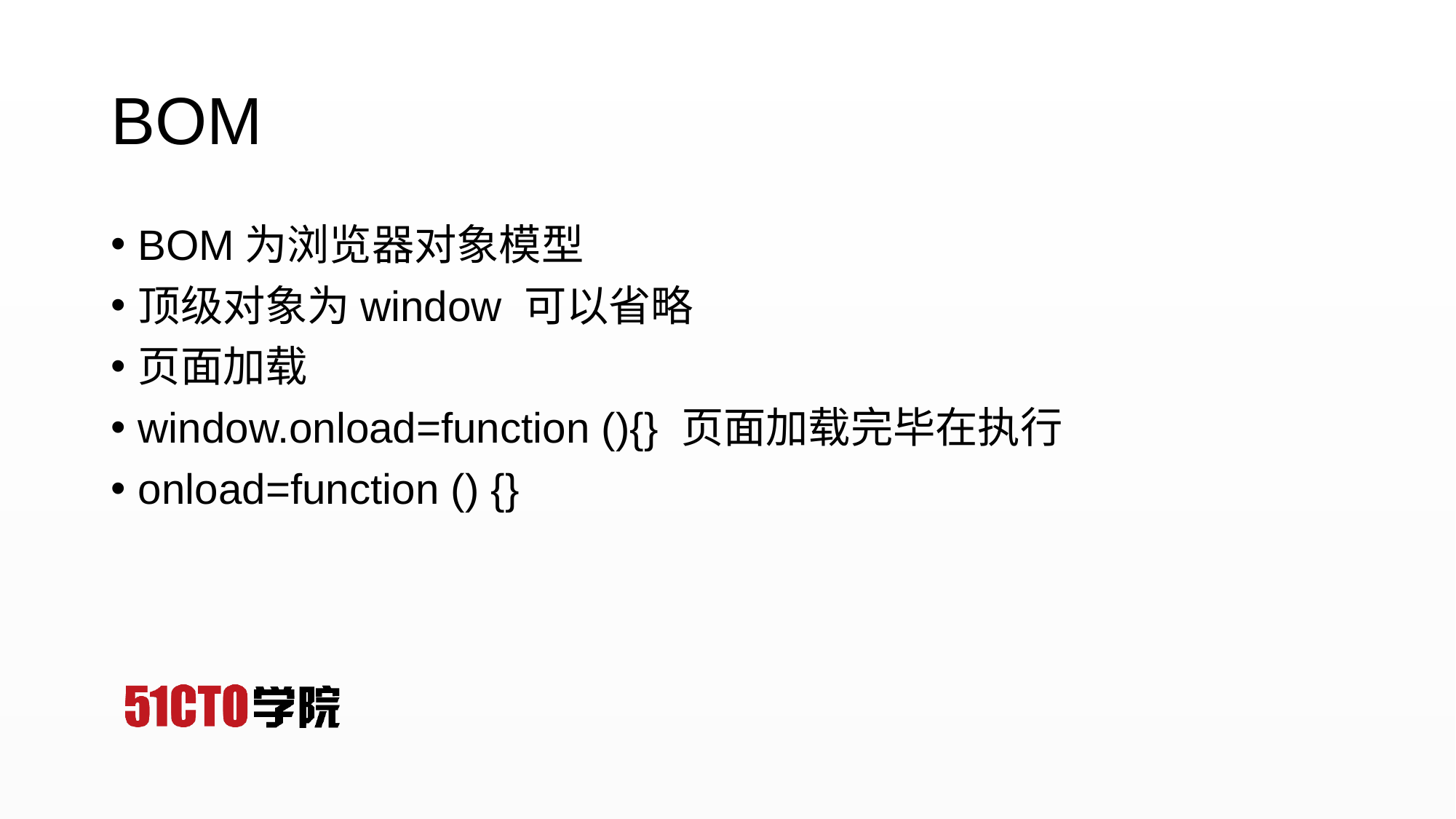

# BOM
BOM为浏览器对象模型
顶级对象为window 可以省略
页面加载
window.onload=function (){} 页面加载完毕在执行
onload=function () {}